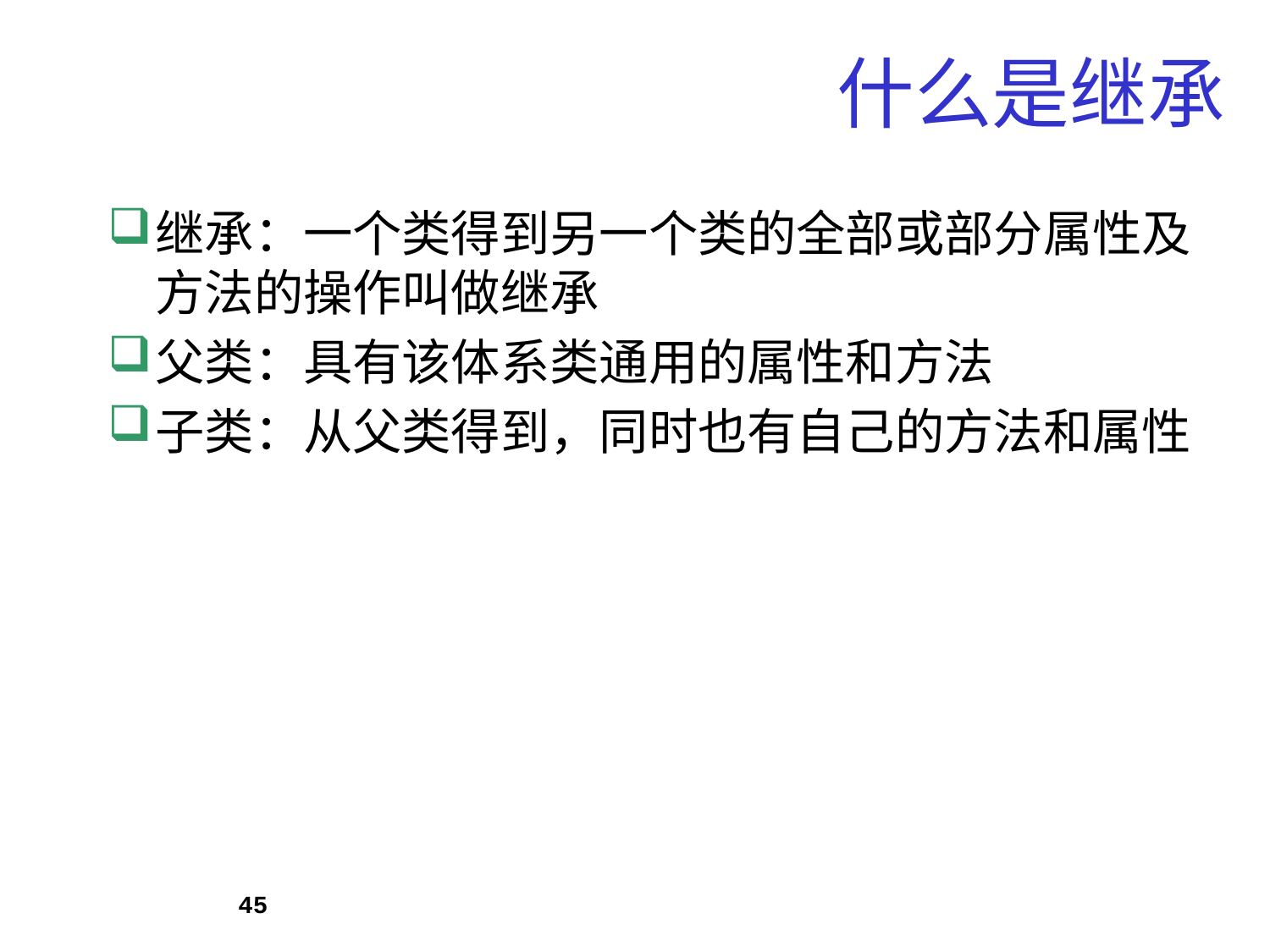

# 什么是继承
继承：一个类得到另一个类的全部或部分属性及方法的操作叫做继承
父类：具有该体系类通用的属性和方法
子类：从父类得到，同时也有自己的方法和属性
45